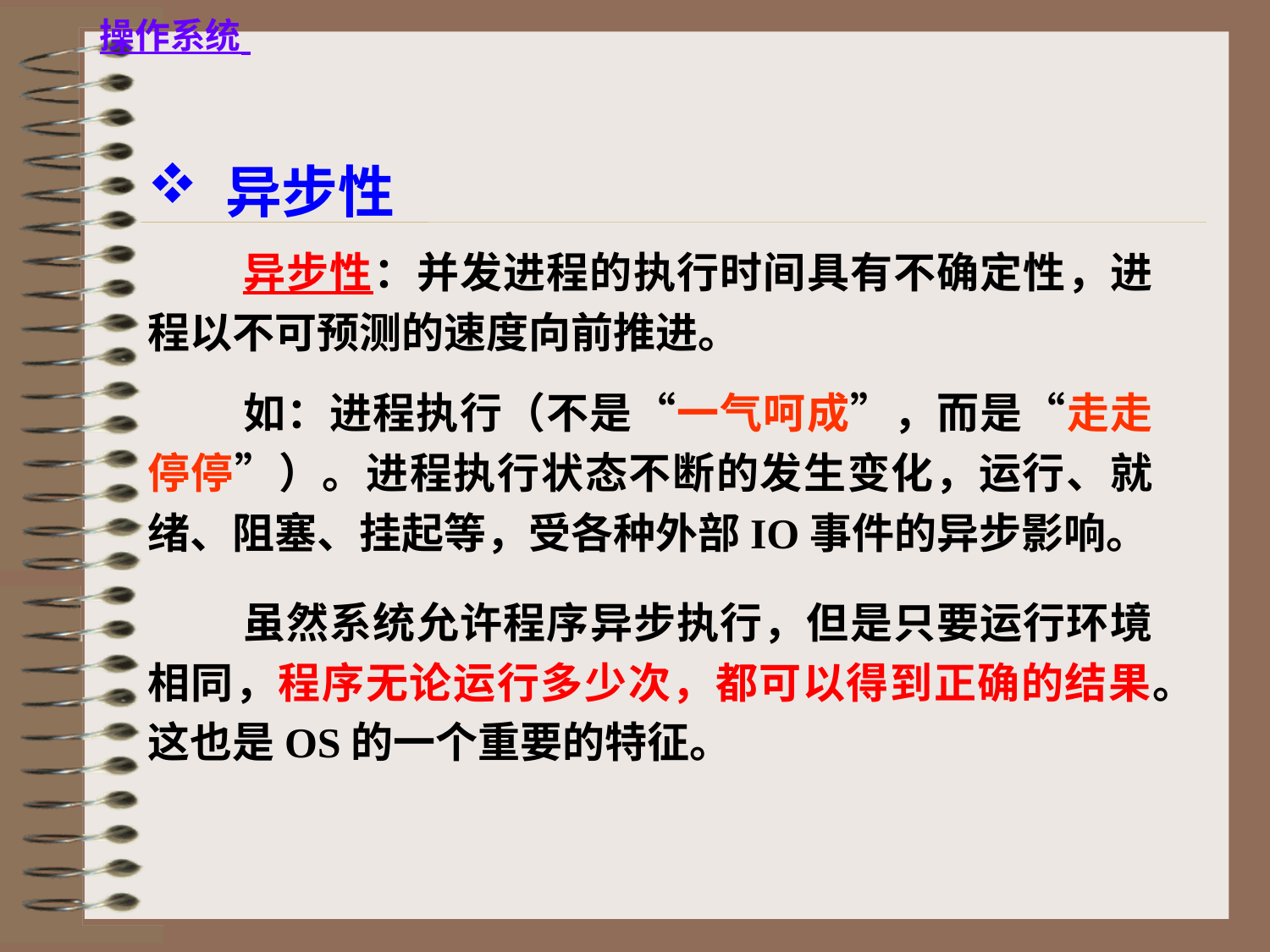

异步性
        异步性：并发进程的执行时间具有不确定性，进程以不可预测的速度向前推进。
        如：进程执行（不是“一气呵成”，而是“走走停停”）。进程执行状态不断的发生变化，运行、就绪、阻塞、挂起等，受各种外部IO事件的异步影响。
        虽然系统允许程序异步执行，但是只要运行环境相同，程序无论运行多少次，都可以得到正确的结果。这也是OS的一个重要的特征。